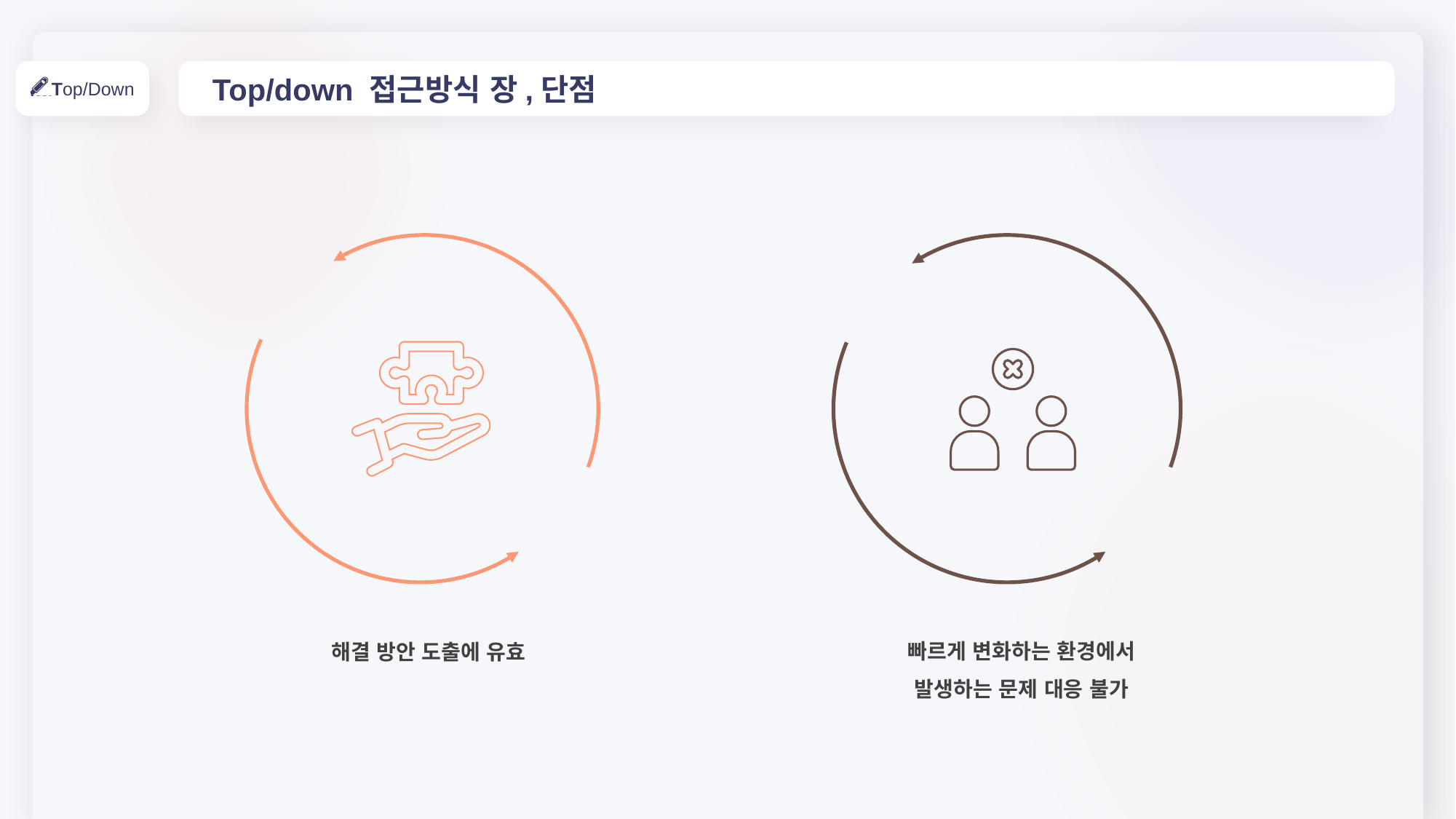

Top/down 접근방식 장,단점
Top/Down

빠르게 변화하는 환경에서 발생하는 문제 대응 불가
해결 방안 도출에 유효